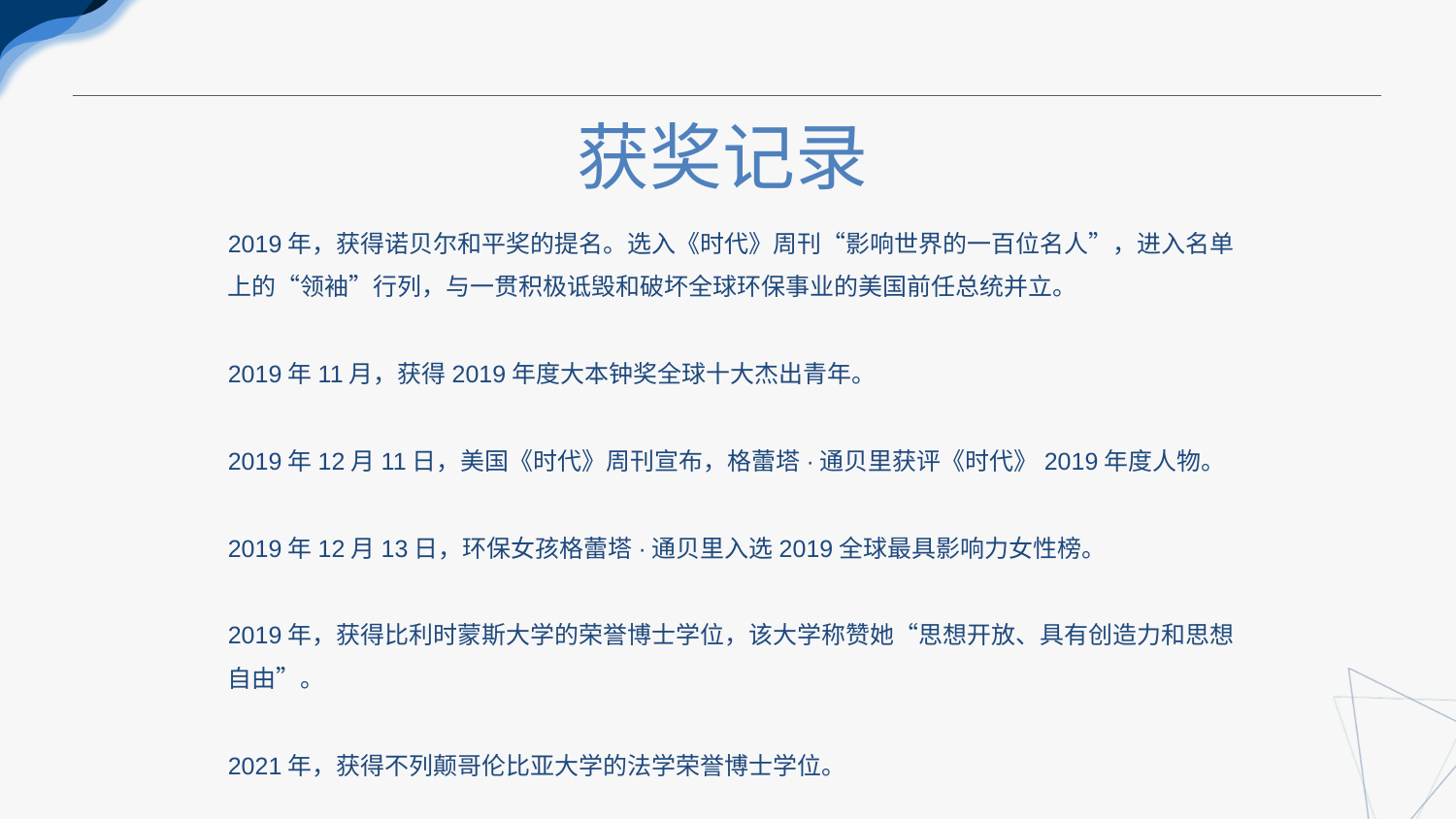

获奖记录
2019年，获得诺贝尔和平奖的提名。选入《时代》周刊“影响世界的一百位名人”，进入名单上的“领袖”行列，与一贯积极诋毁和破坏全球环保事业的美国前任总统并立。

2019年11月，获得2019年度大本钟奖全球十大杰出青年。

2019年12月11日，美国《时代》周刊宣布，格蕾塔·通贝里获评《时代》2019年度人物。

2019年12月13日，环保女孩格蕾塔·通贝里入选2019全球最具影响力女性榜。

2019年，获得比利时蒙斯大学的荣誉博士学位，该大学称赞她“思想开放、具有创造力和思想自由”。

2021年，获得不列颠哥伦比亚大学的法学荣誉博士学位。